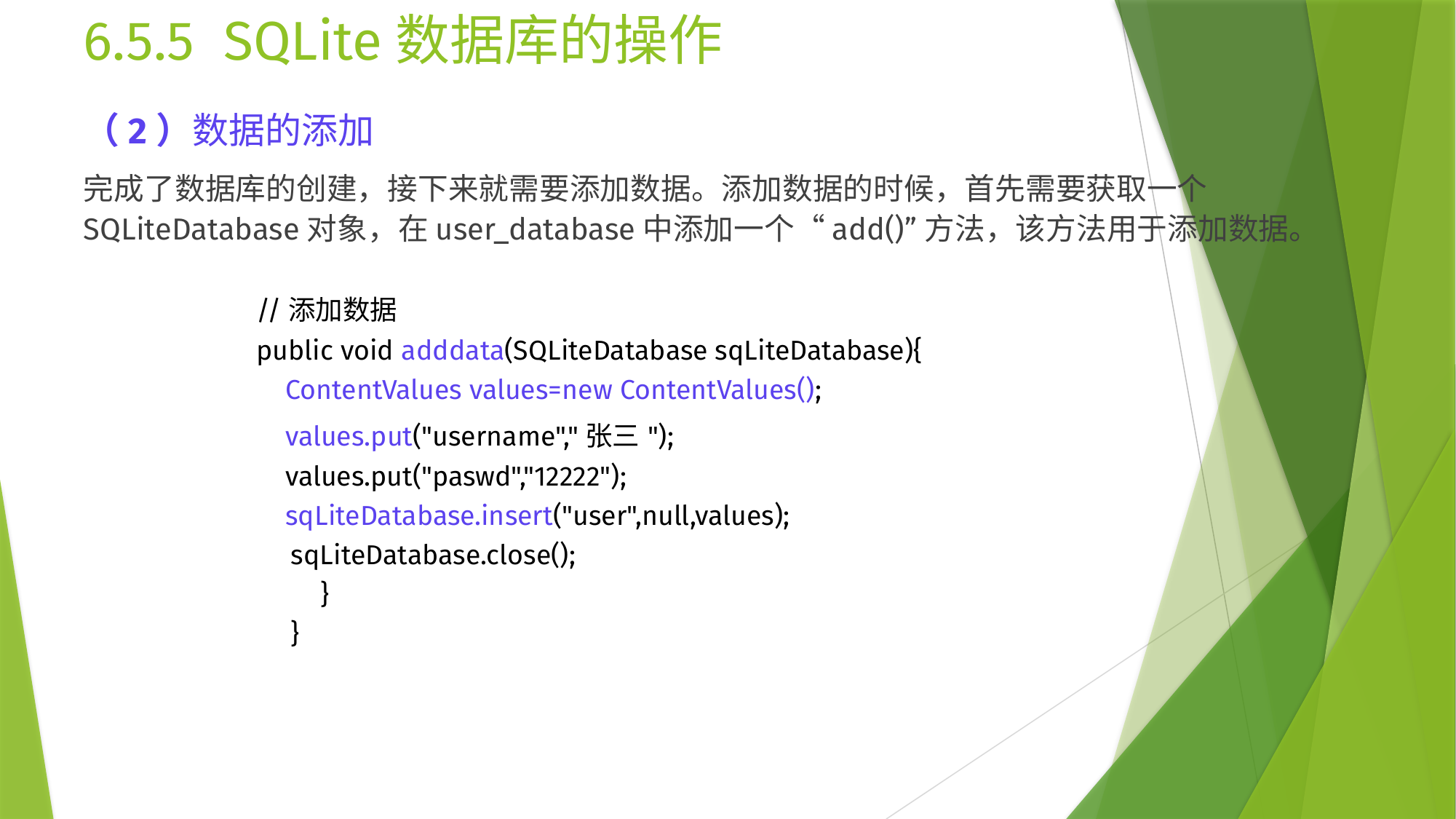

# 6.5.5  SQLite数据库的操作
（2）数据的添加
完成了数据库的创建，接下来就需要添加数据。添加数据的时候，首先需要获取一个SQLiteDatabase对象，在user_database中添加一个“add()”方法，该方法用于添加数据。
| //添加数据 public void adddata(SQLiteDatabase sqLiteDatabase){ ContentValues values=new ContentValues(); values.put("username","张三"); values.put("paswd","12222"); sqLiteDatabase.insert("user",null,values); sqLiteDatabase.close(); } } |
| --- |